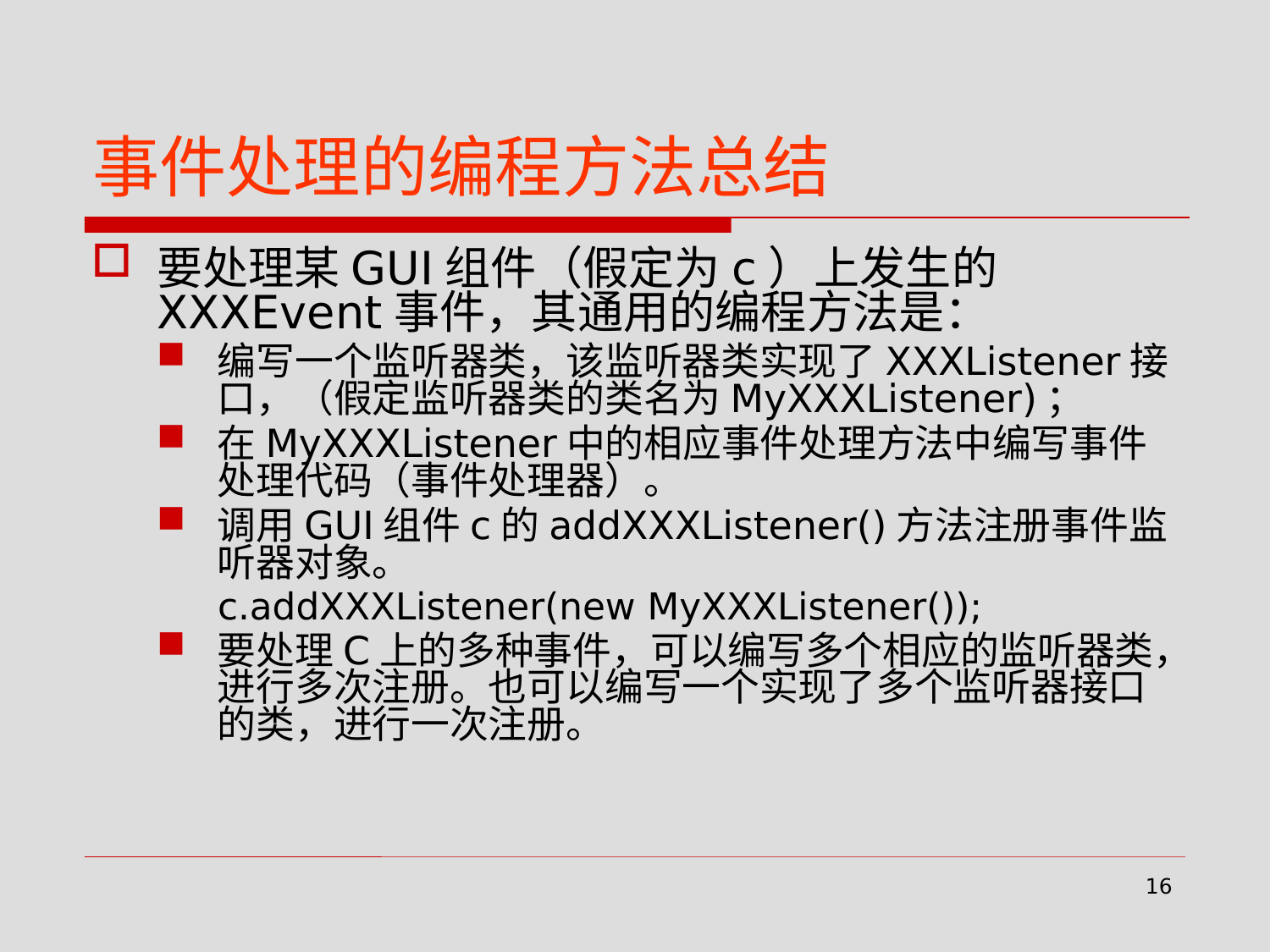

# 事件处理的编程方法总结
要处理某GUI组件（假定为c）上发生的XXXEvent事件，其通用的编程方法是：
编写一个监听器类，该监听器类实现了XXXListener接口，（假定监听器类的类名为MyXXXListener)；
在MyXXXListener中的相应事件处理方法中编写事件处理代码（事件处理器）。
调用GUI组件c的addXXXListener()方法注册事件监听器对象。
c.addXXXListener(new MyXXXListener());
要处理C上的多种事件，可以编写多个相应的监听器类，进行多次注册。也可以编写一个实现了多个监听器接口的类，进行一次注册。
16